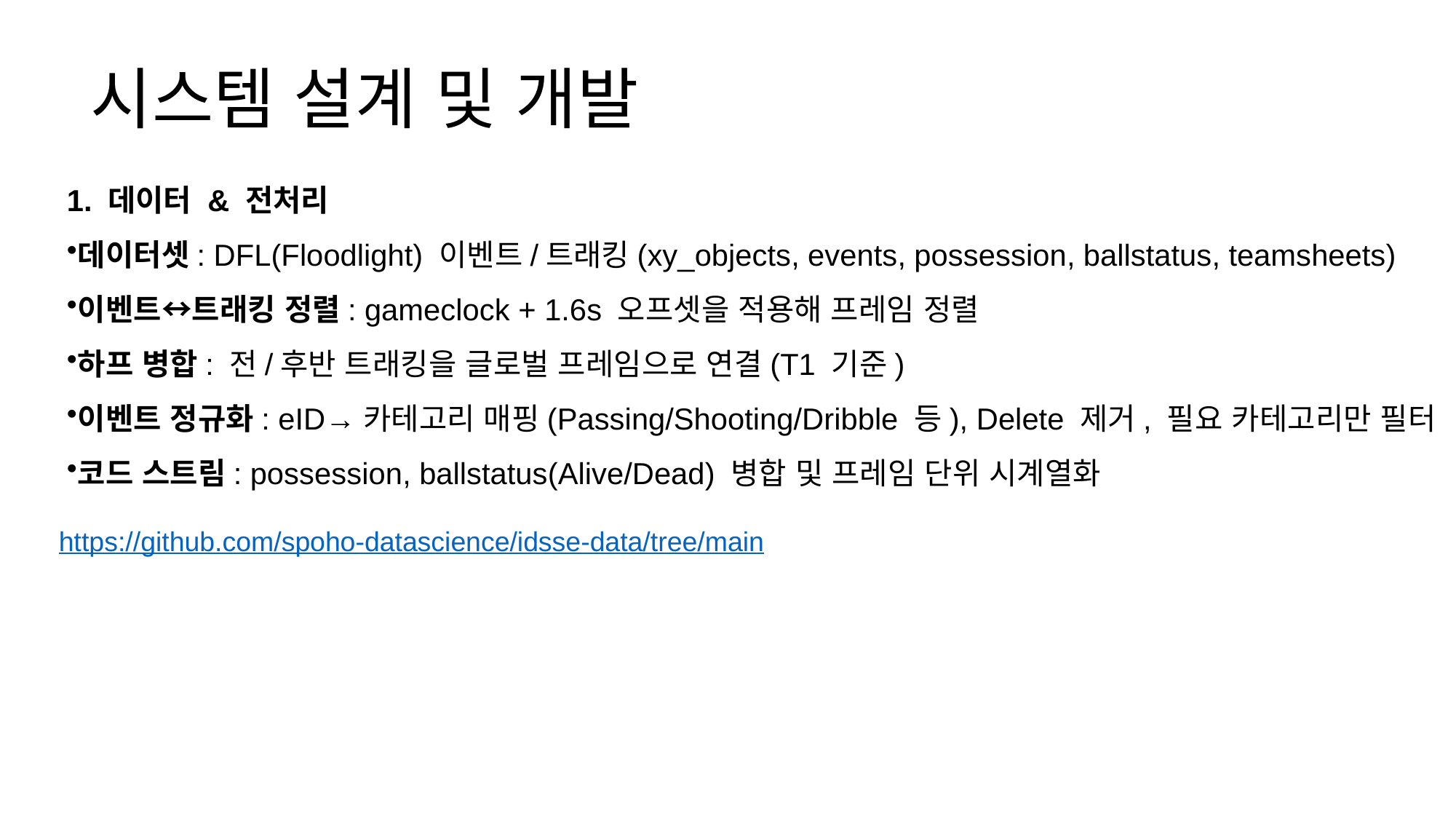

# 시스템 설계 및 개발
1. 데이터 & 전처리
데이터셋: DFL(Floodlight) 이벤트/트래킹(xy_objects, events, possession, ballstatus, teamsheets)
이벤트↔트래킹 정렬: gameclock + 1.6s 오프셋을 적용해 프레임 정렬
하프 병합: 전/후반 트래킹을 글로벌 프레임으로 연결(T1 기준)
이벤트 정규화: eID→카테고리 매핑(Passing/Shooting/Dribble 등), Delete 제거, 필요 카테고리만 필터
코드 스트림: possession, ballstatus(Alive/Dead) 병합 및 프레임 단위 시계열화

https://github.com/spoho-datascience/idsse-data/tree/main